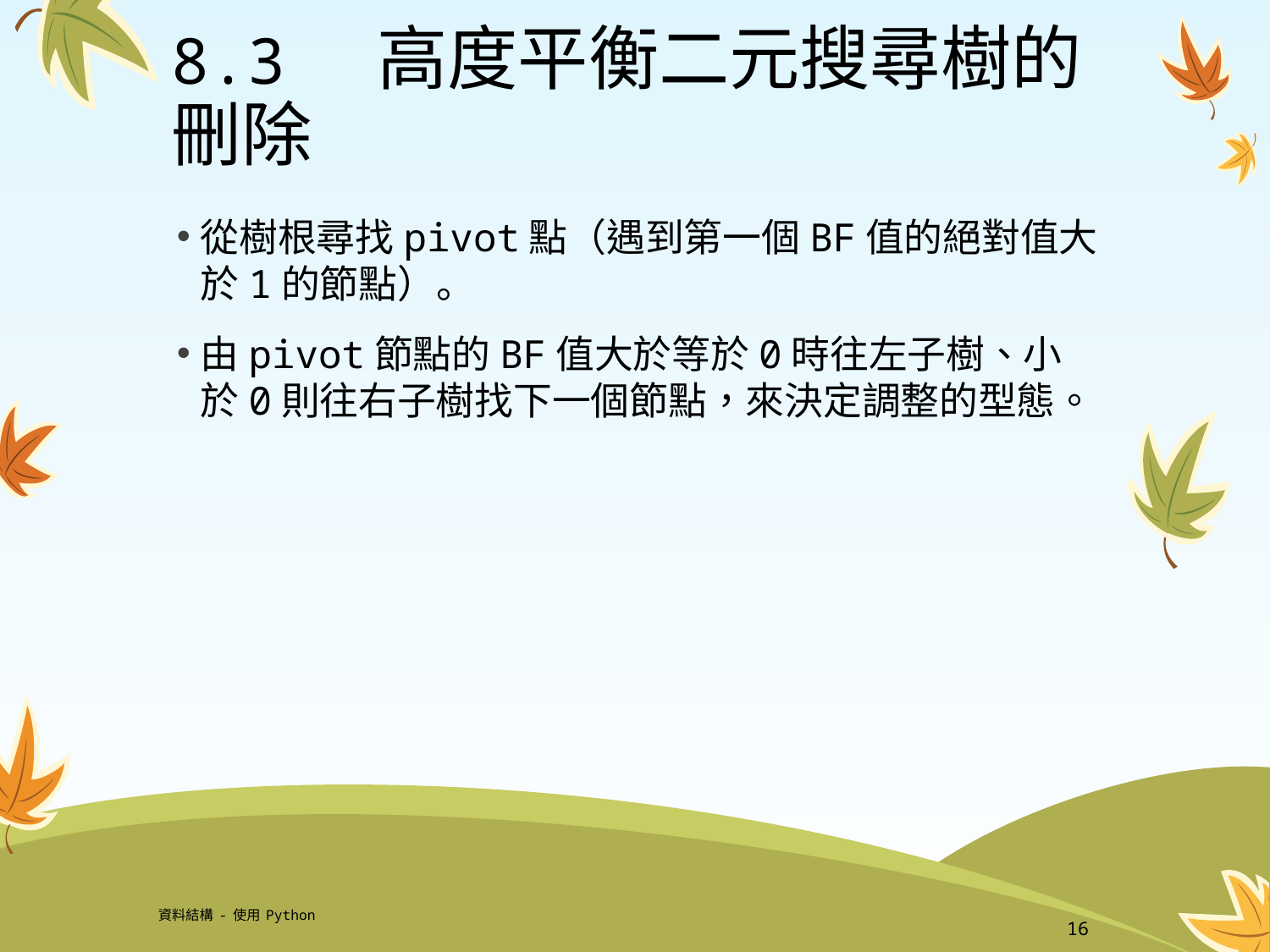

# 8.3  高度平衡二元搜尋樹的刪除
從樹根尋找pivot點（遇到第一個BF值的絕對值大於1的節點）。
由pivot節點的BF值大於等於0時往左子樹、小於0則往右子樹找下一個節點，來決定調整的型態。
資料結構-使用Python
16